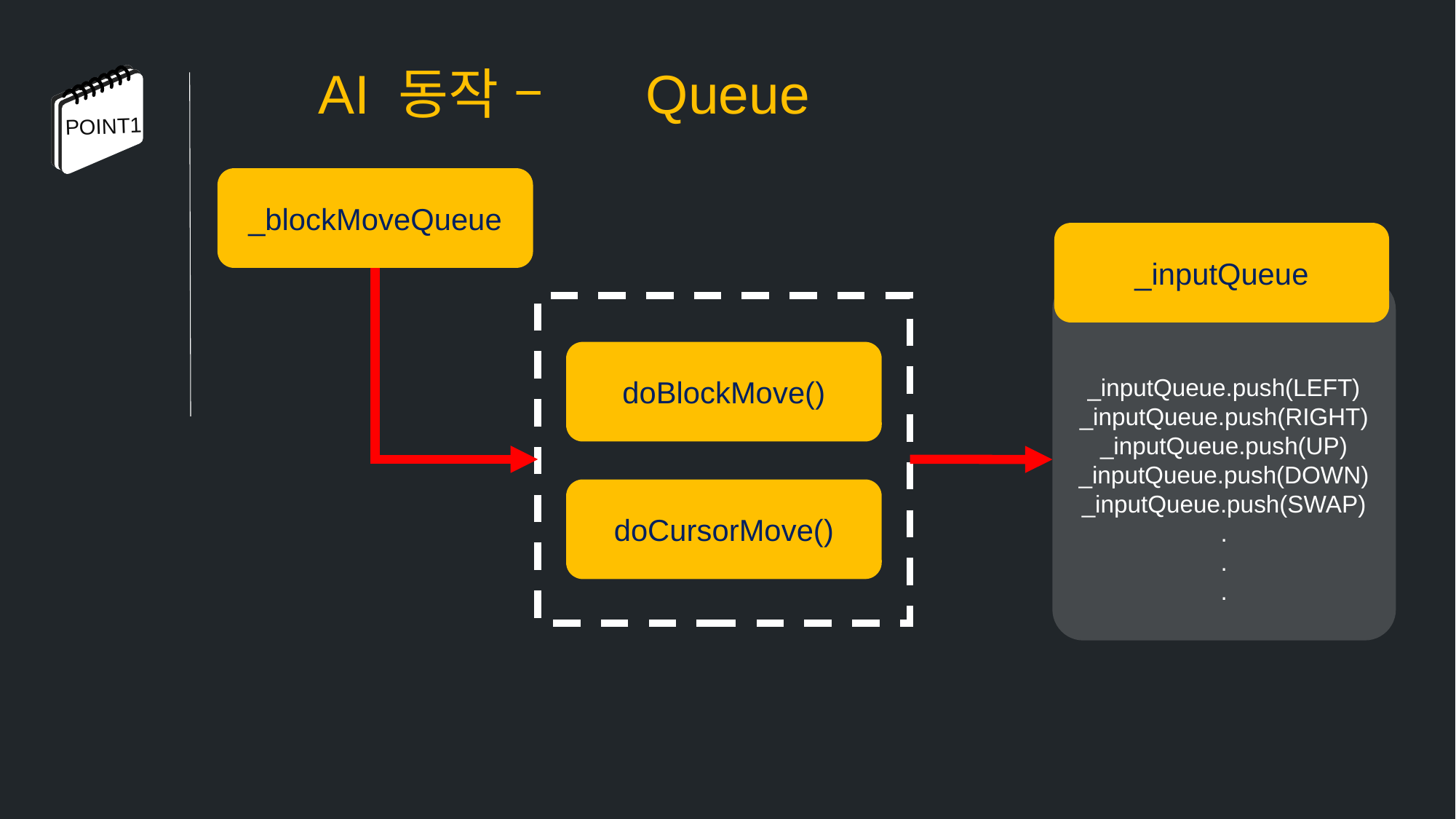

AI 동작 – 	Queue

POINT1
_blockMoveQueue
_inputQueue

_inputQueue.push(LEFT)
_inputQueue.push(RIGHT)
_inputQueue.push(UP)
_inputQueue.push(DOWN)
_inputQueue.push(SWAP)
.
.
.

doBlockMove()
doCursorMove()